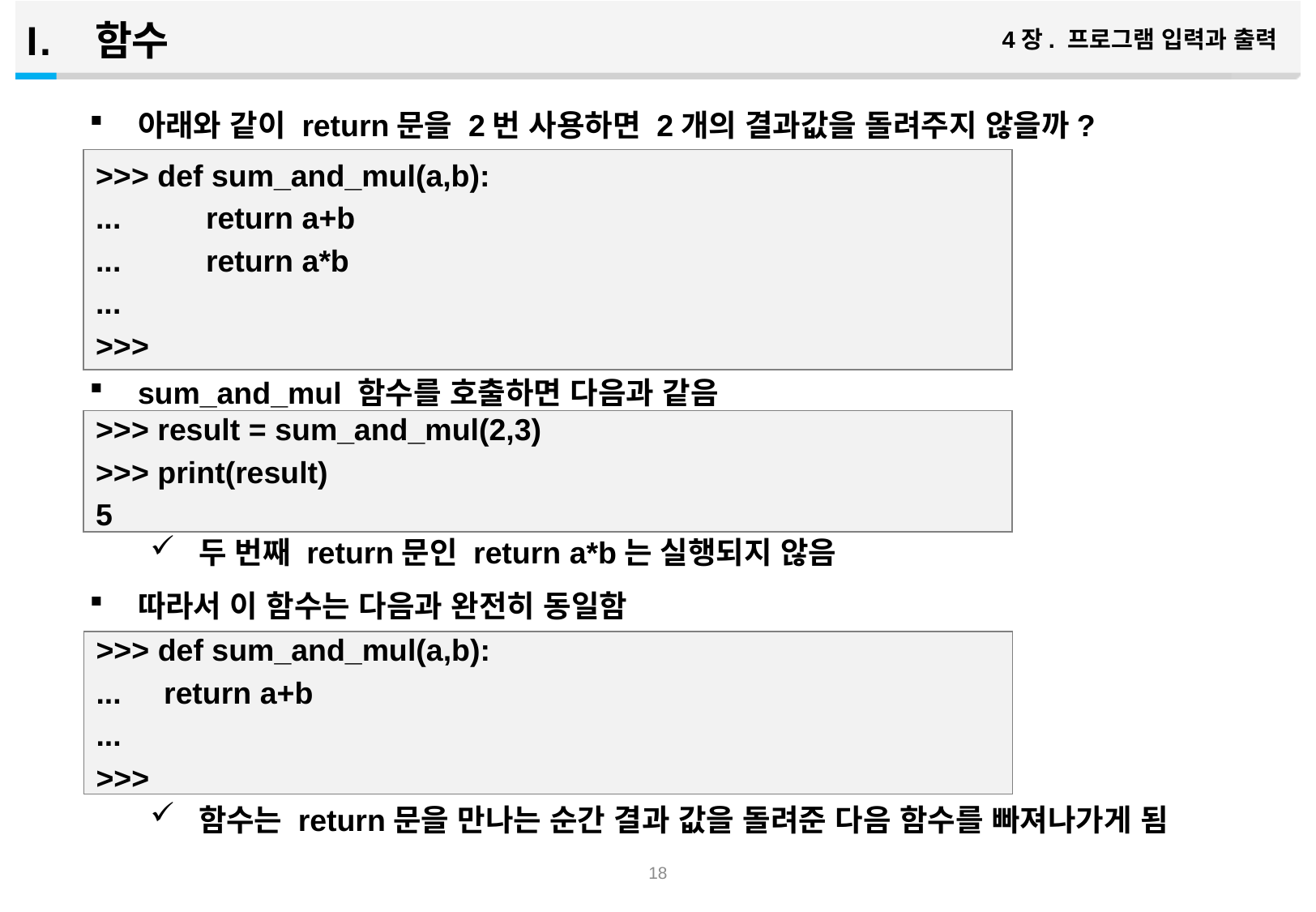

함수
4장. 프로그램 입력과 출력
아래와 같이 return문을 2번 사용하면 2개의 결과값을 돌려주지 않을까?

sum_and_mul 함수를 호출하면 다음과 같음

두 번째 return문인 return a*b는 실행되지 않음
따라서 이 함수는 다음과 완전히 동일함

함수는 return문을 만나는 순간 결과 값을 돌려준 다음 함수를 빠져나가게 됨
>>> def sum_and_mul(a,b):
...          return a+b
...          return a*b
...
>>>
>>> result = sum_and_mul(2,3)
>>> print(result)
5
>>> def sum_and_mul(a,b):
...     return a+b
...
>>>
18